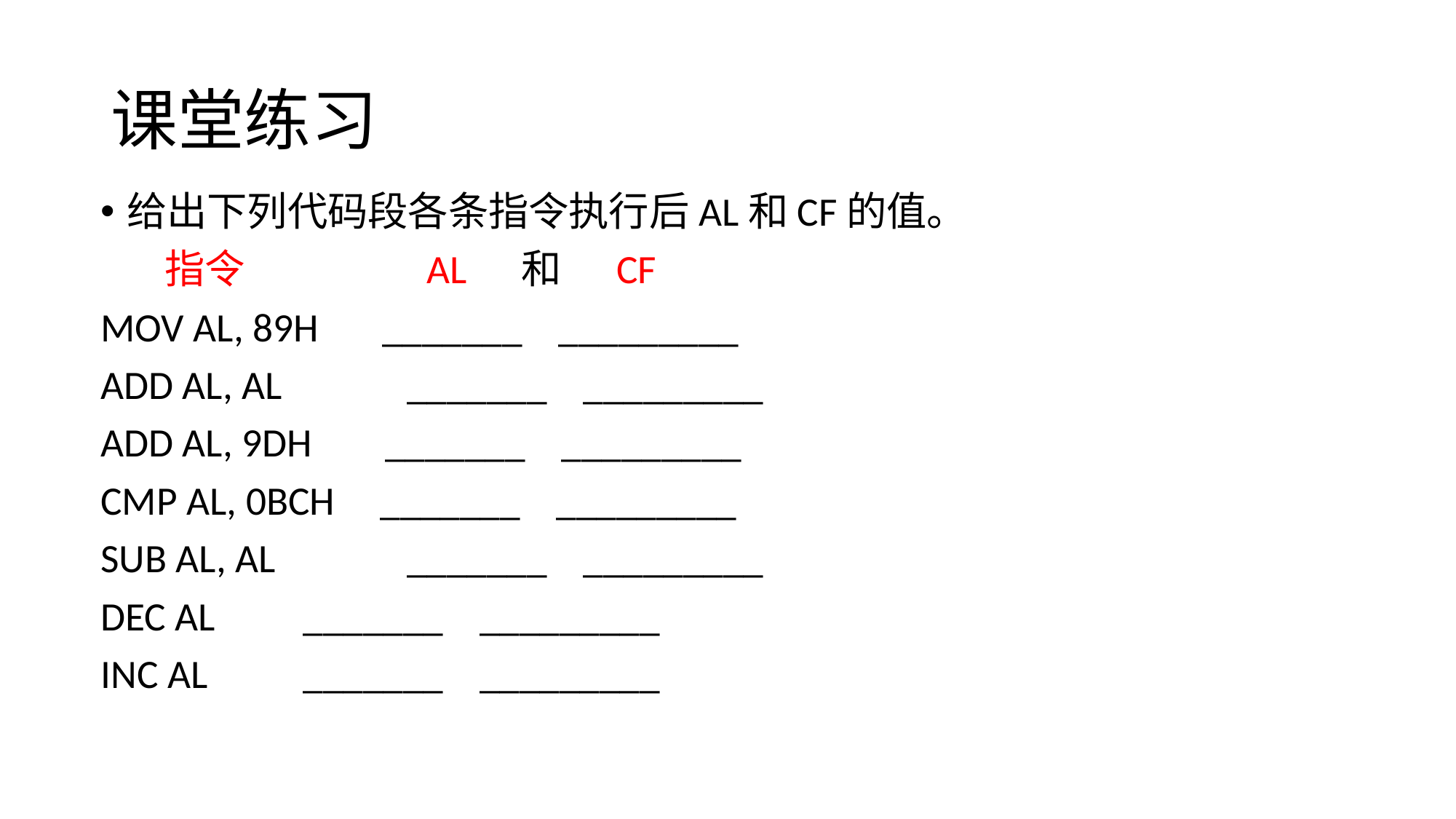

# 课堂练习
给出下列代码段各条指令执行后AL和CF的值。
      指令                   AL     和     CF
MOV AL, 89H       _______    _________
ADD AL, AL	        _______    _________
ADD AL, 9DH        _______    _________
CMP AL, 0BCH     _______    _________
SUB AL, AL	        _______    _________
DEC AL	        _______    _________
INC AL 	        _______    _________